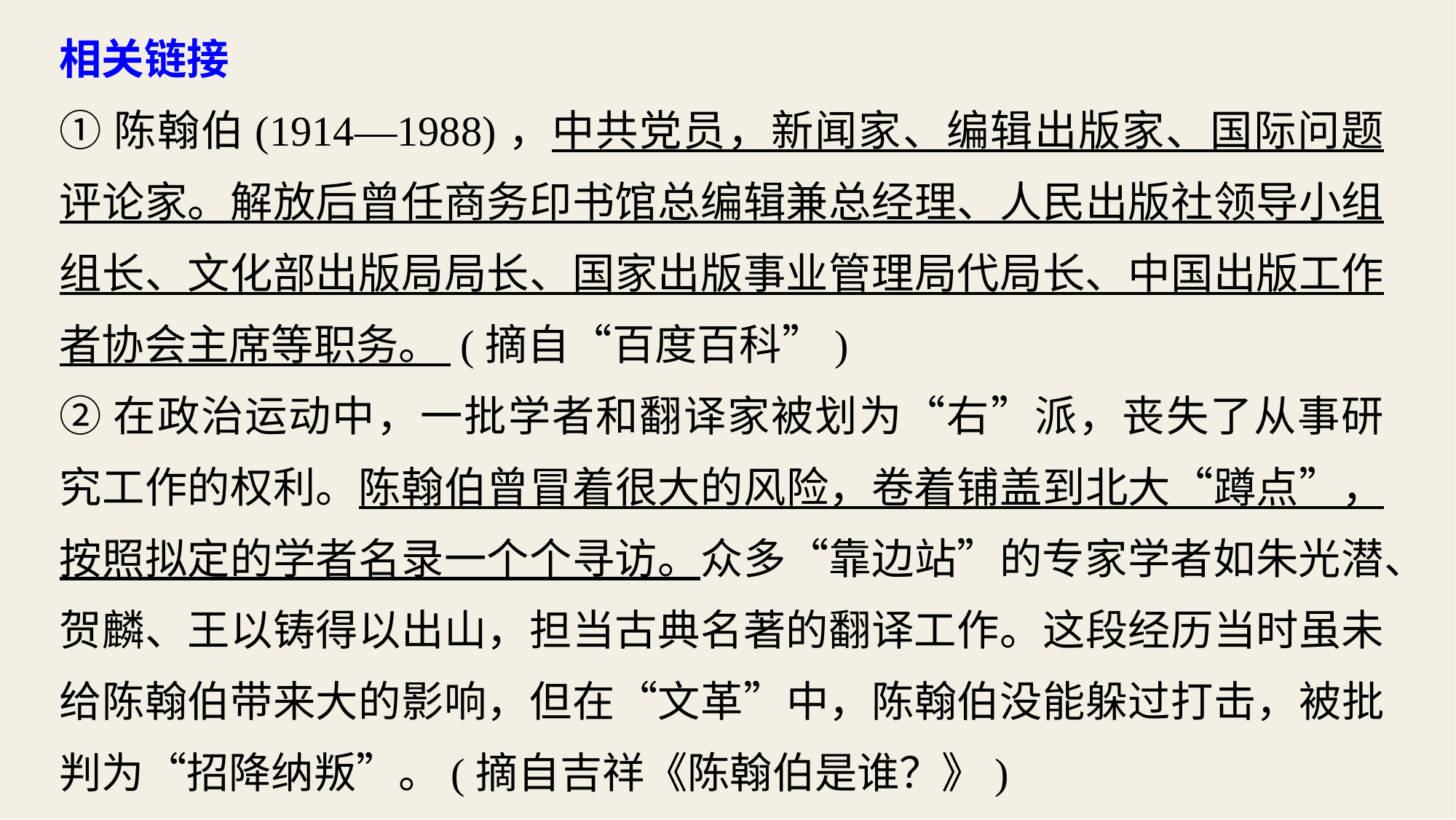

相关链接
①陈翰伯(1914—1988)，中共党员，新闻家、编辑出版家、国际问题评论家。解放后曾任商务印书馆总编辑兼总经理、人民出版社领导小组组长、文化部出版局局长、国家出版事业管理局代局长、中国出版工作者协会主席等职务。 (摘自“百度百科”)
②在政治运动中，一批学者和翻译家被划为“右”派，丧失了从事研究工作的权利。陈翰伯曾冒着很大的风险，卷着铺盖到北大“蹲点”，按照拟定的学者名录一个个寻访。众多“靠边站”的专家学者如朱光潜、贺麟、王以铸得以出山，担当古典名著的翻译工作。这段经历当时虽未给陈翰伯带来大的影响，但在“文革”中，陈翰伯没能躲过打击，被批判为“招降纳叛”。(摘自吉祥《陈翰伯是谁？》)